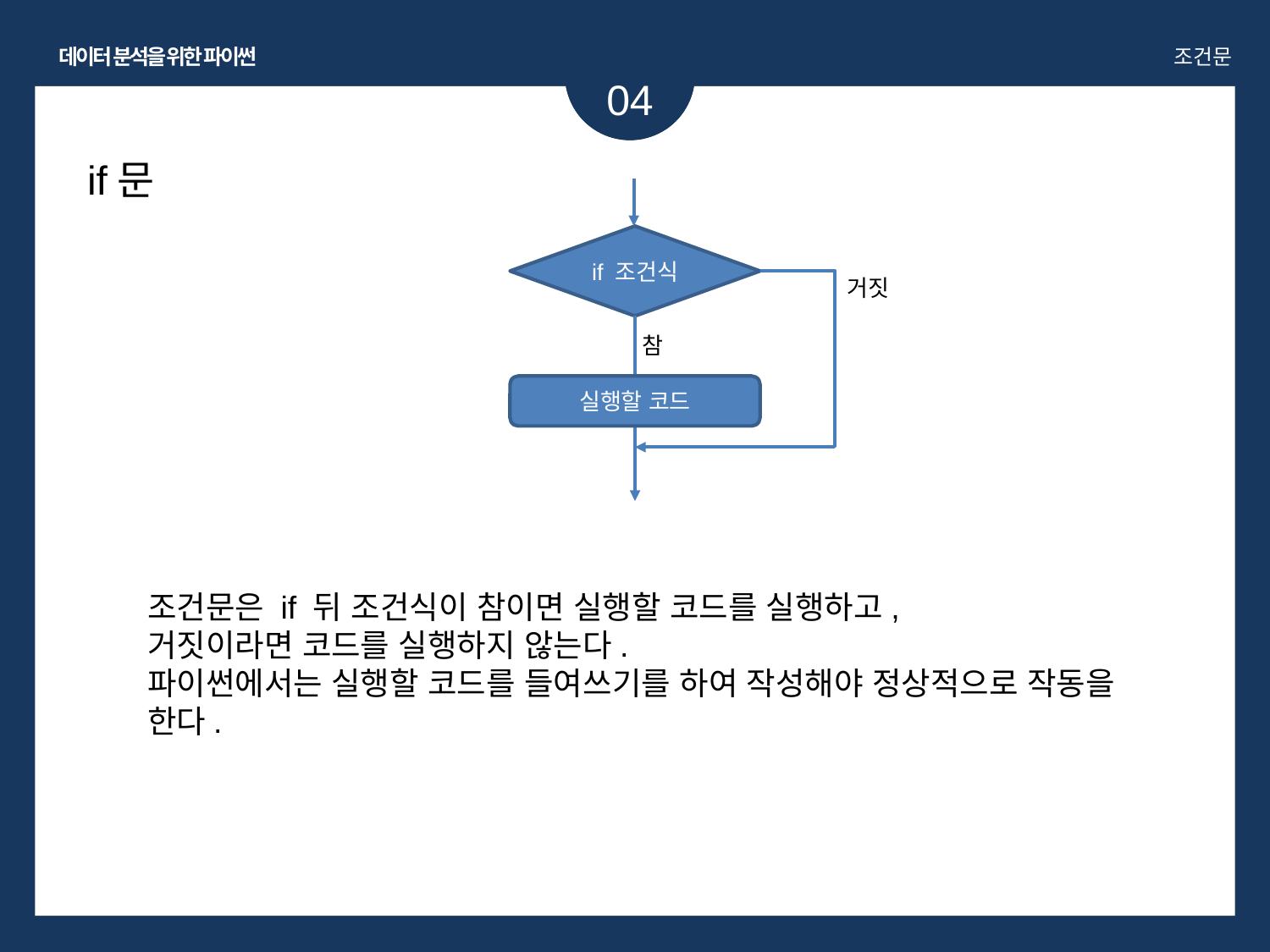

데이터 분석을 위한 파이썬
조건문
04
if문
if 조건식
거짓
참
실행할 코드
조건문은 if 뒤 조건식이 참이면 실행할 코드를 실행하고,
거짓이라면 코드를 실행하지 않는다.
파이썬에서는 실행할 코드를 들여쓰기를 하여 작성해야 정상적으로 작동을 한다.